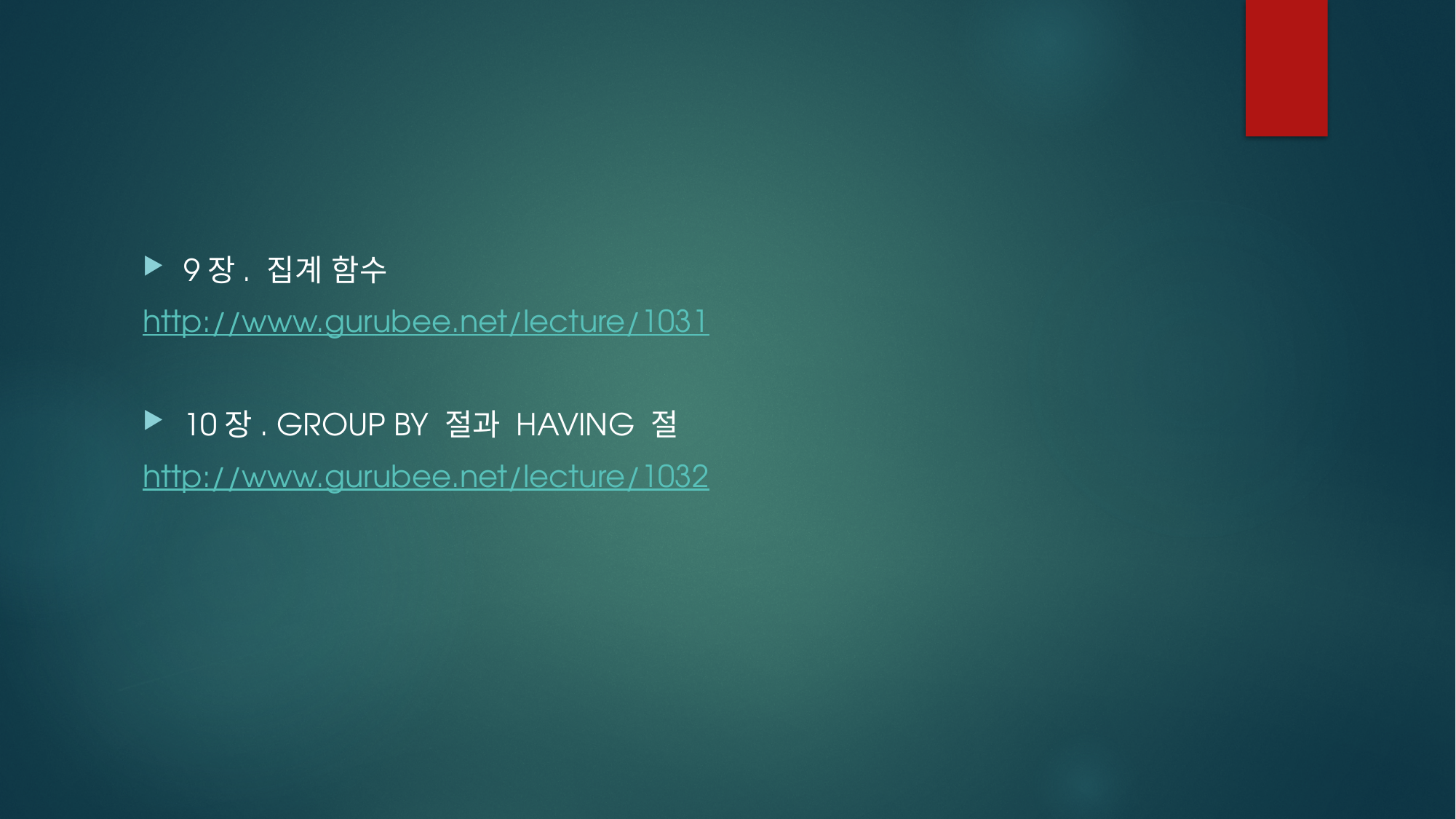

#
9장. 집계 함수
http://www.gurubee.net/lecture/1031

10장. GROUP BY 절과 HAVING 절
http://www.gurubee.net/lecture/1032